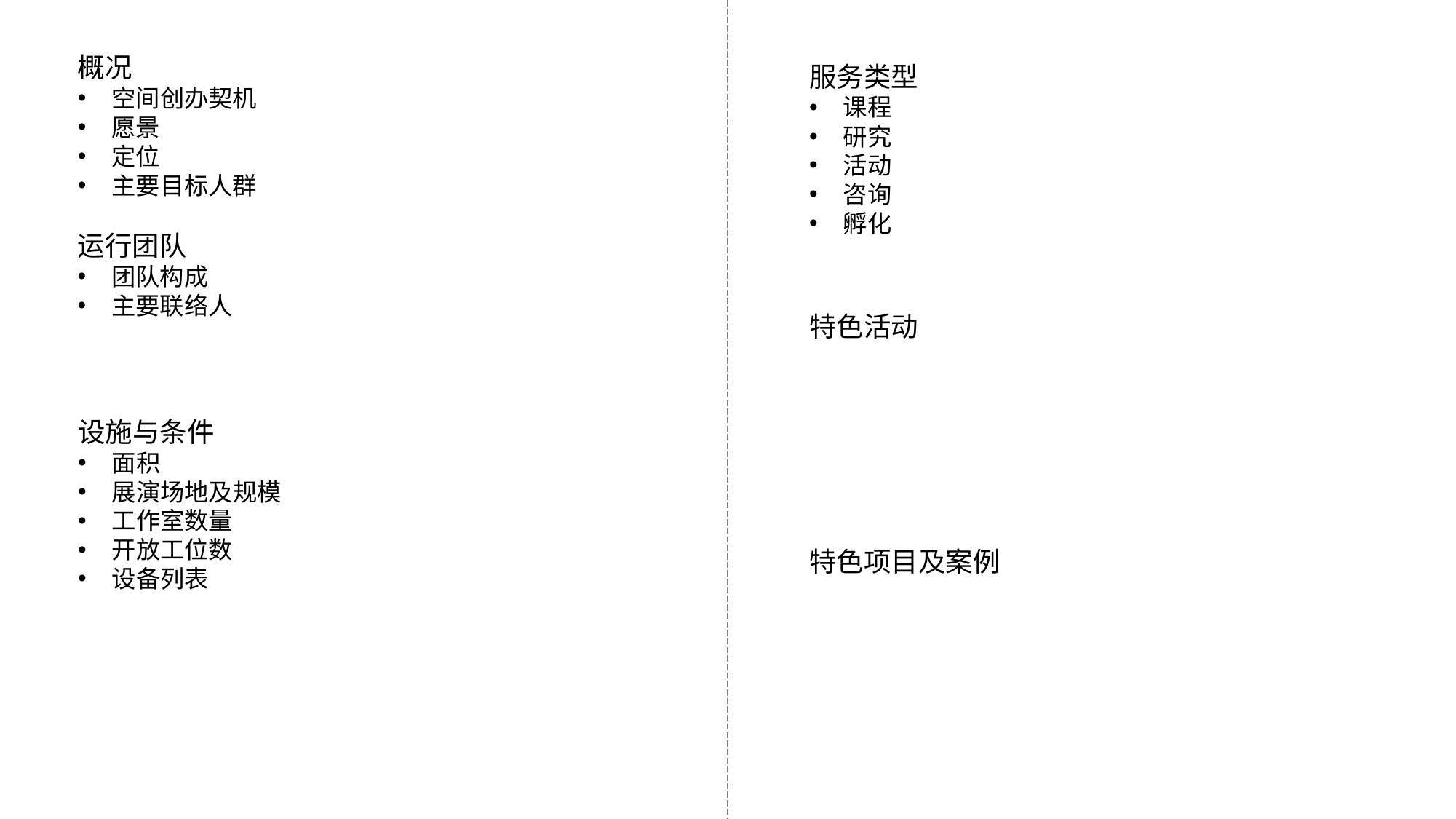

概况
空间创办契机
愿景
定位
主要目标人群
服务类型
课程
研究
活动
咨询
孵化
运行团队
团队构成
主要联络人
特色活动
设施与条件
面积
展演场地及规模
工作室数量
开放工位数
设备列表
特色项目及案例